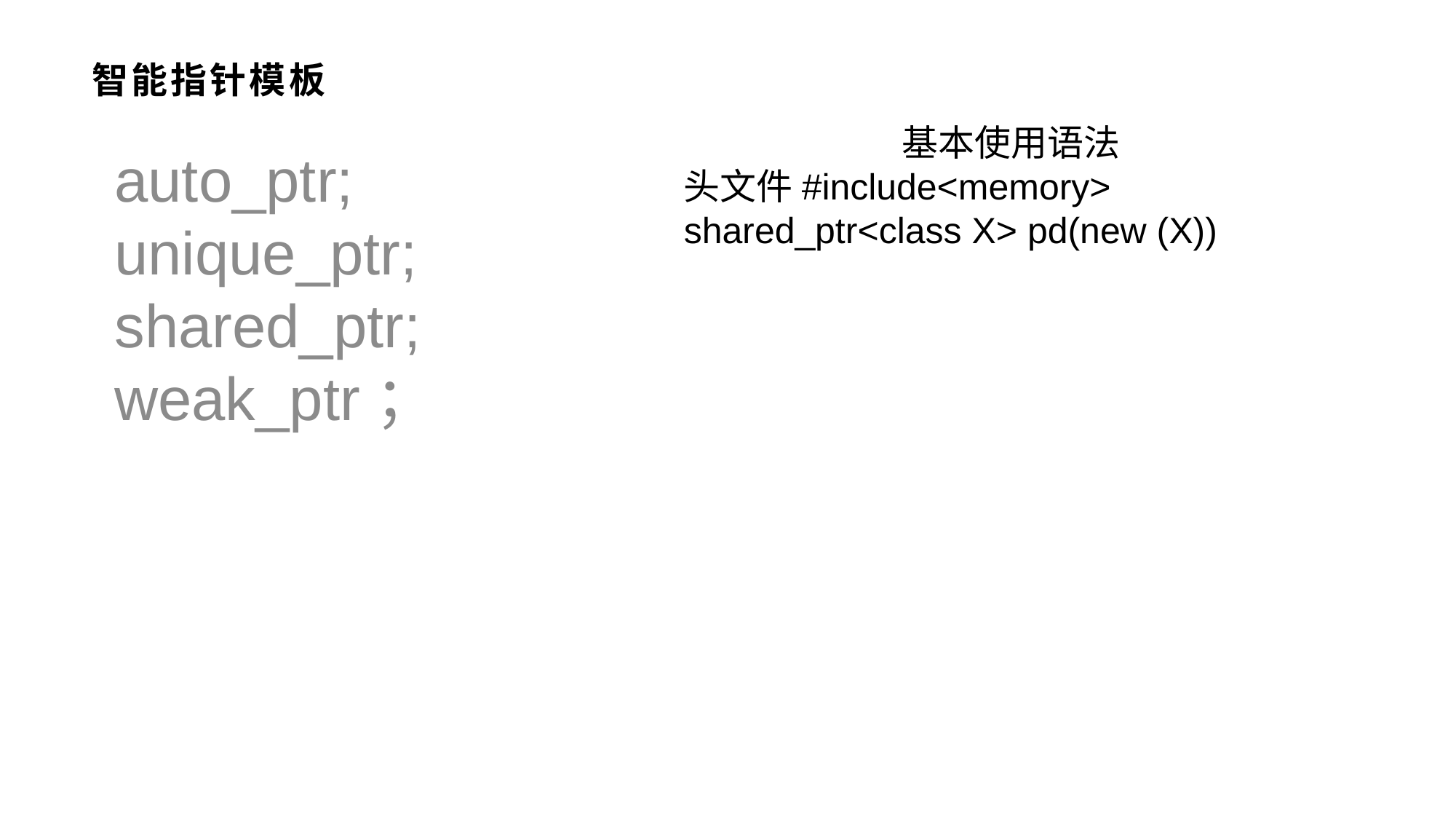

# 智能指针模板

auto_ptr;
unique_ptr;
shared_ptr;
weak_ptr；
		基本使用语法
头文件#include<memory>
shared_ptr<class X> pd(new (X))